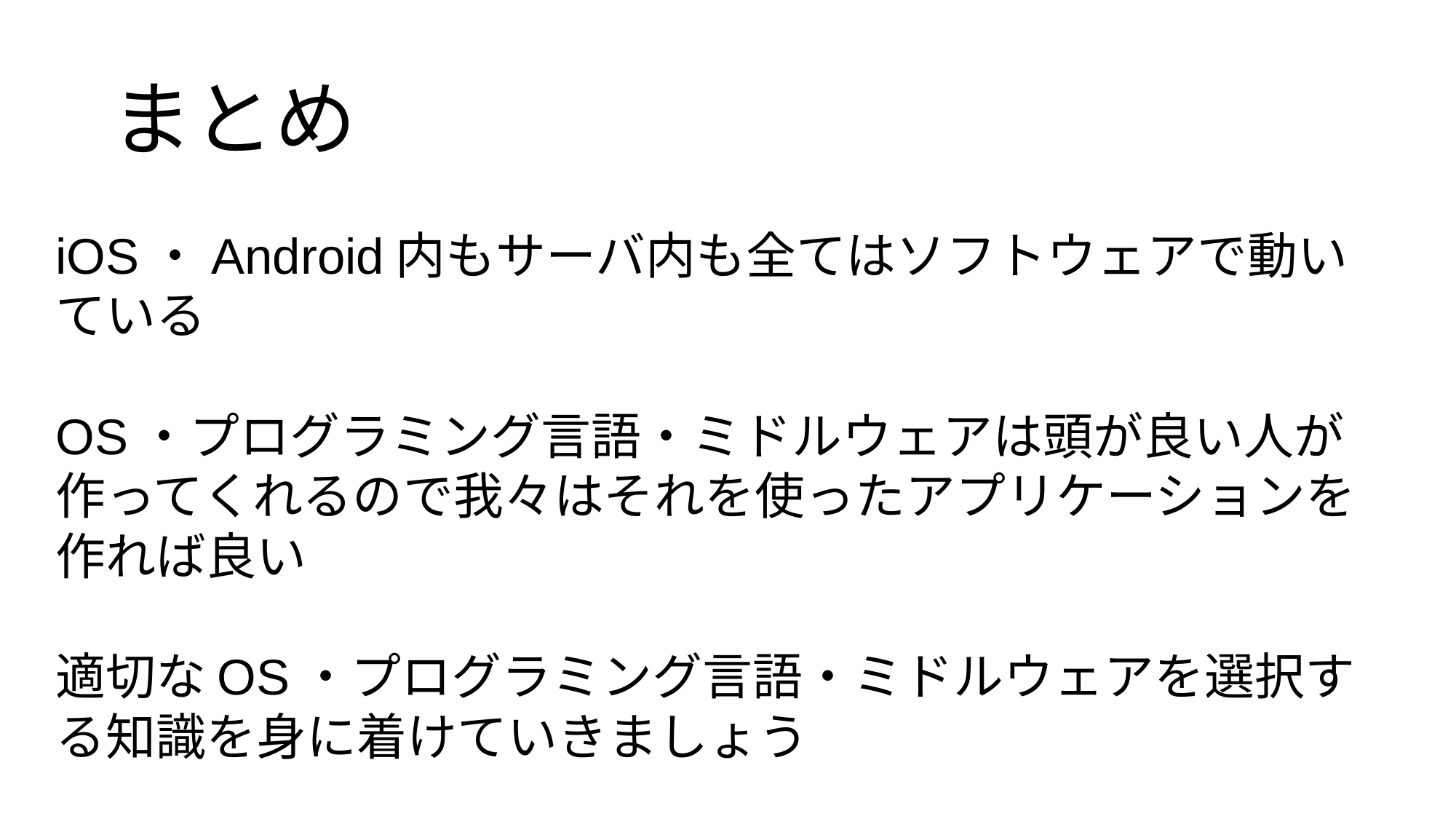

# まとめ
iOS・Android内もサーバ内も全てはソフトウェアで動いている

OS・プログラミング言語・ミドルウェアは頭が良い人が作ってくれるので我々はそれを使ったアプリケーションを作れば良い

適切なOS・プログラミング言語・ミドルウェアを選択する知識を身に着けていきましょう